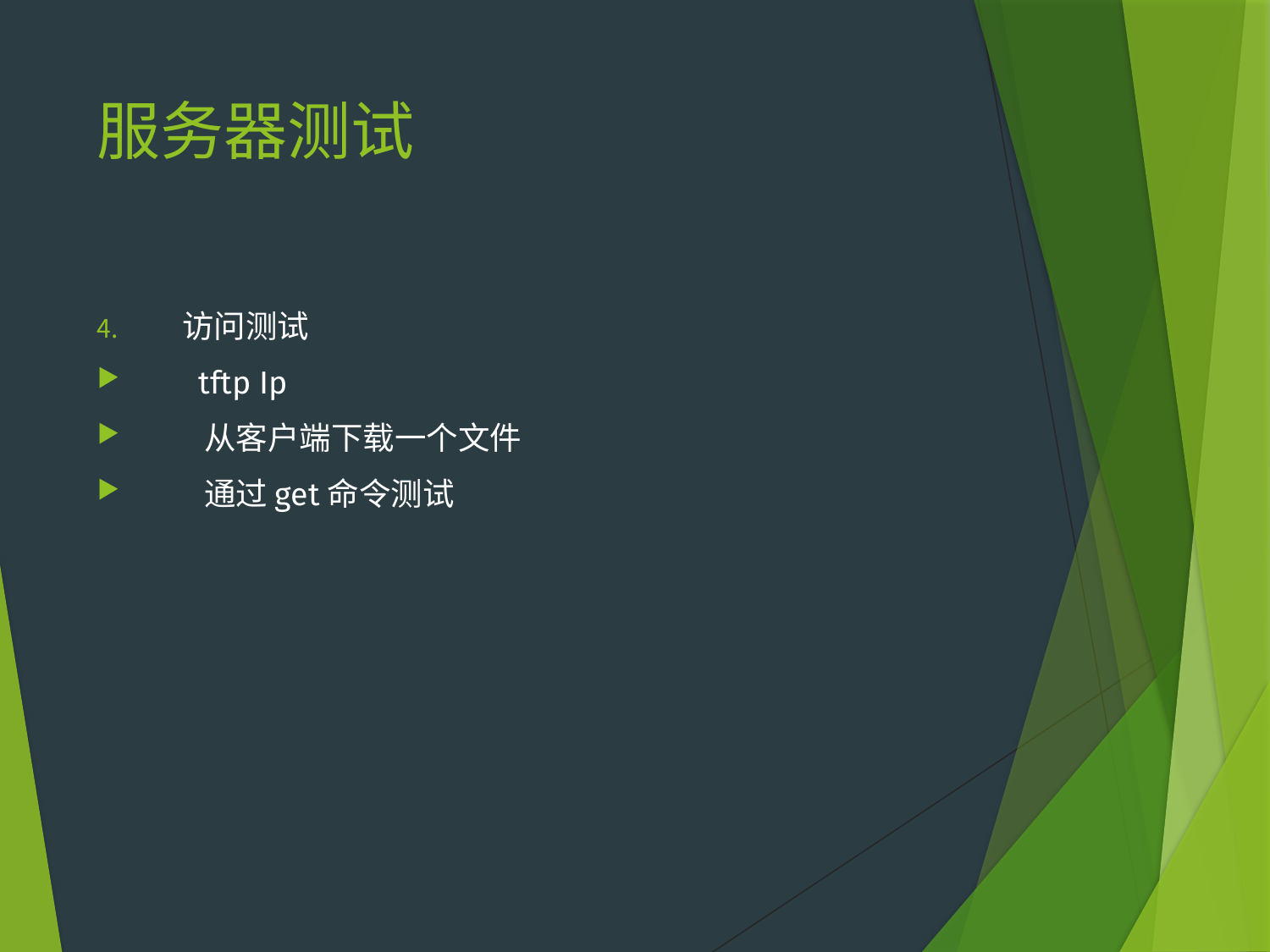

# 服务器测试
访问测试
  tftp Ip
  从客户端下载一个文件
  通过get命令测试